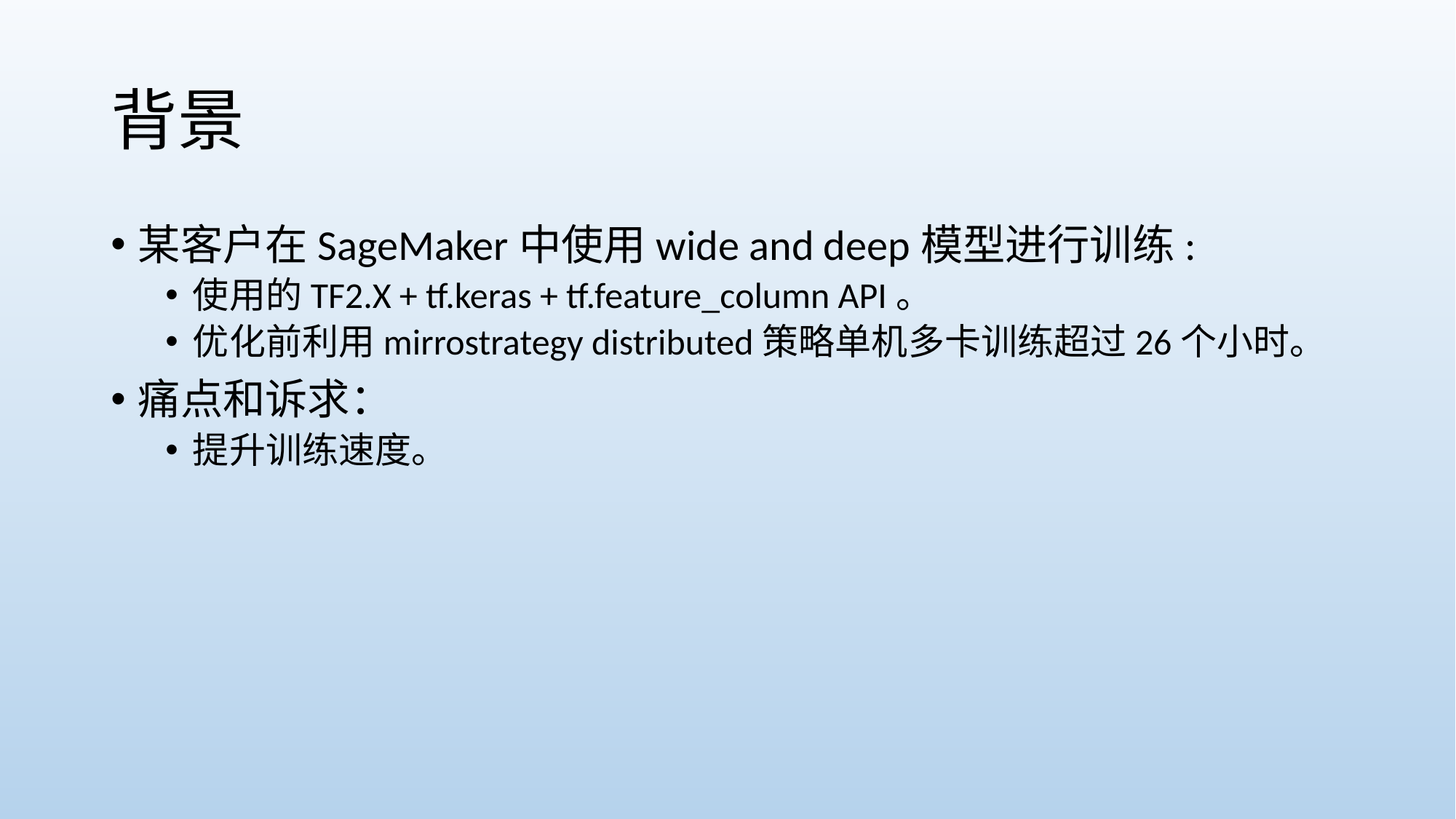

# 背景
某客户在SageMaker中使用wide and deep模型进行训练:
使用的TF2.X + tf.keras + tf.feature_column API。
优化前利用mirrostrategy distributed策略单机多卡训练超过26个小时。
痛点和诉求：
提升训练速度。